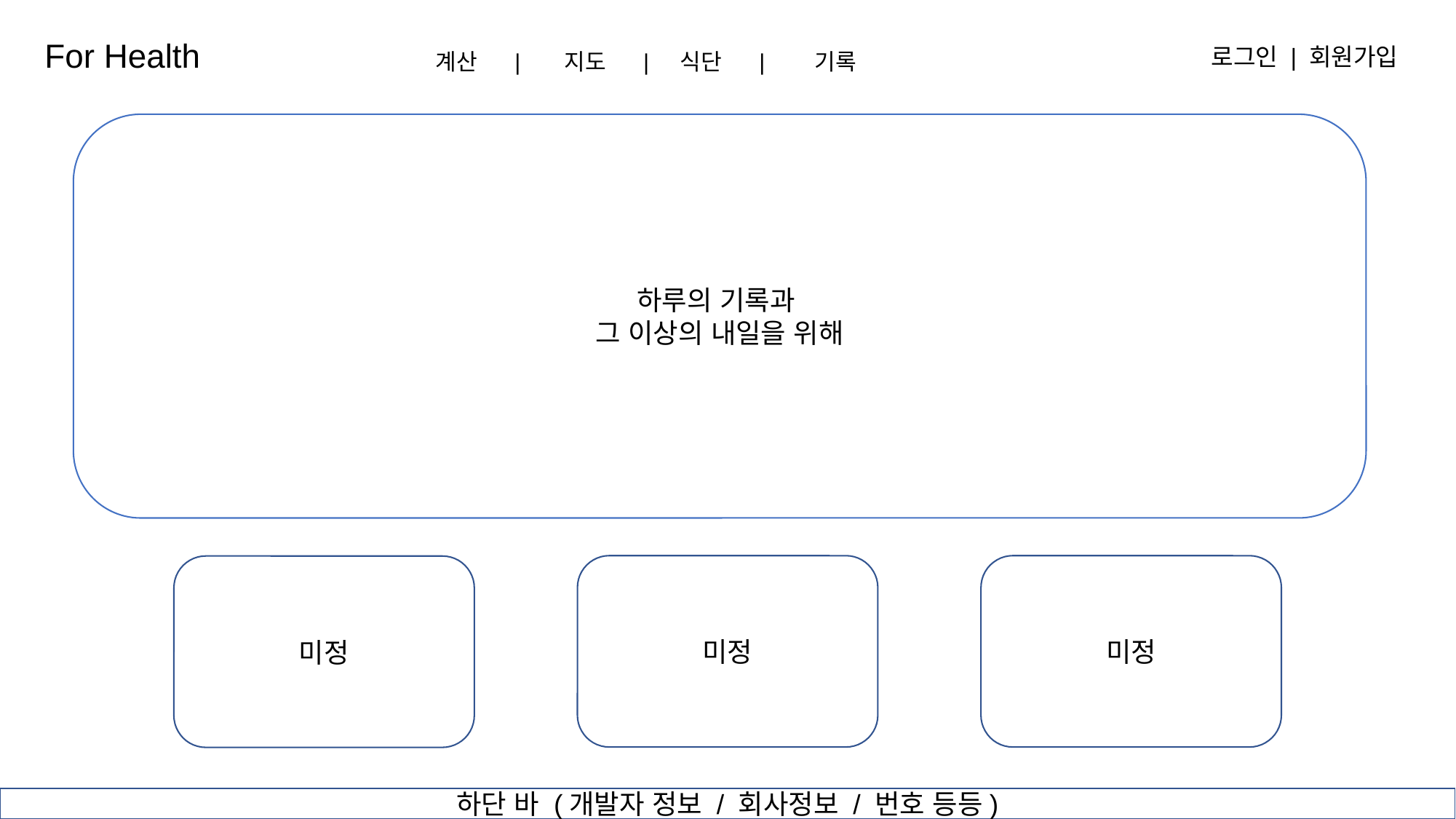

For Health
로그인 | 회원가입
계산     |      지도     |    식단     |       기록
하루의 기록과
그 이상의 내일을 위해
미정
미정
미정
하단 바 (개발자 정보 / 회사정보 / 번호 등등)